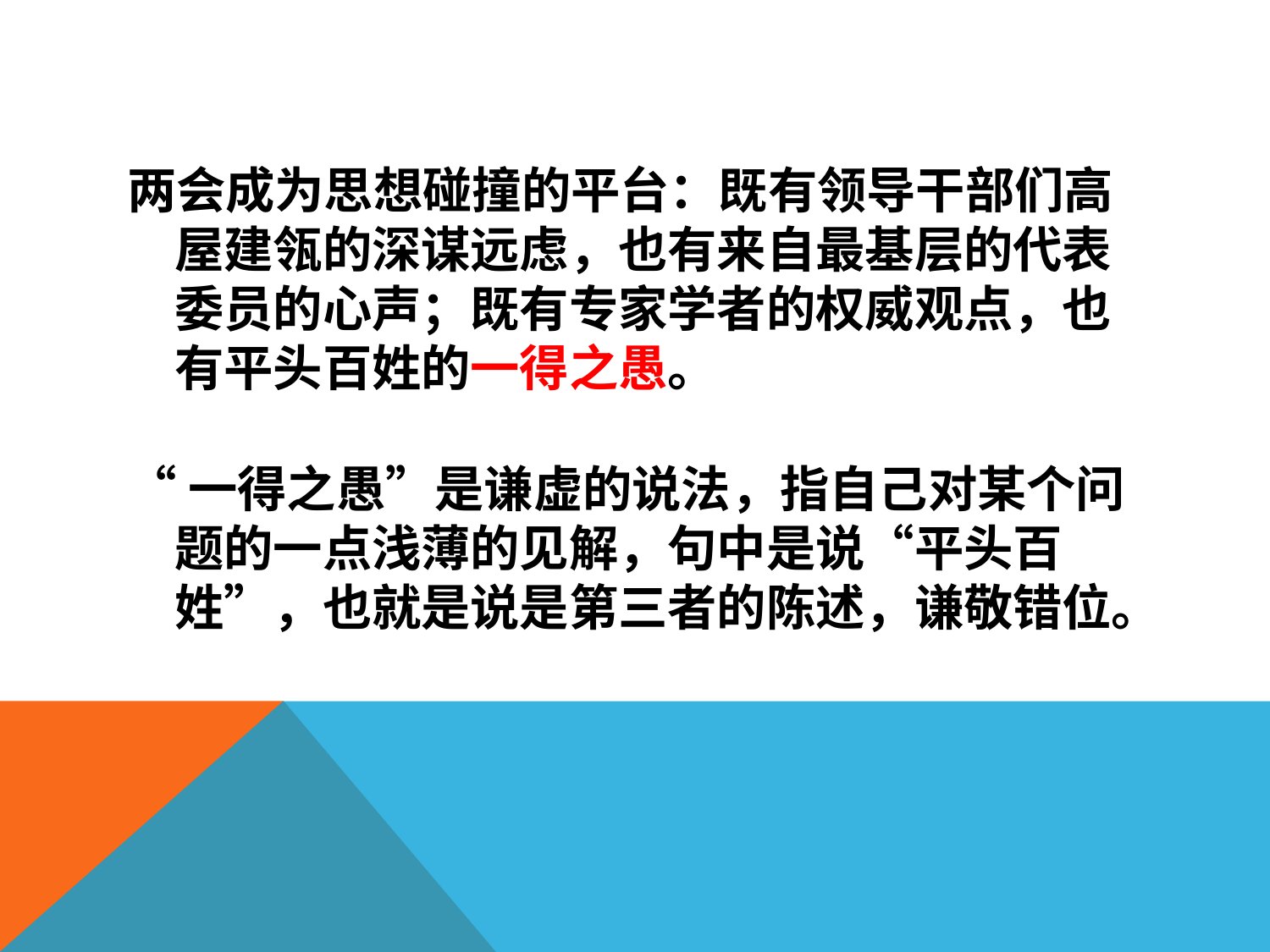

#
两会成为思想碰撞的平台：既有领导干部们高屋建瓴的深谋远虑，也有来自最基层的代表委员的心声；既有专家学者的权威观点，也有平头百姓的一得之愚。

“一得之愚”是谦虚的说法，指自己对某个问题的一点浅薄的见解，句中是说“平头百姓”，也就是说是第三者的陈述，谦敬错位。